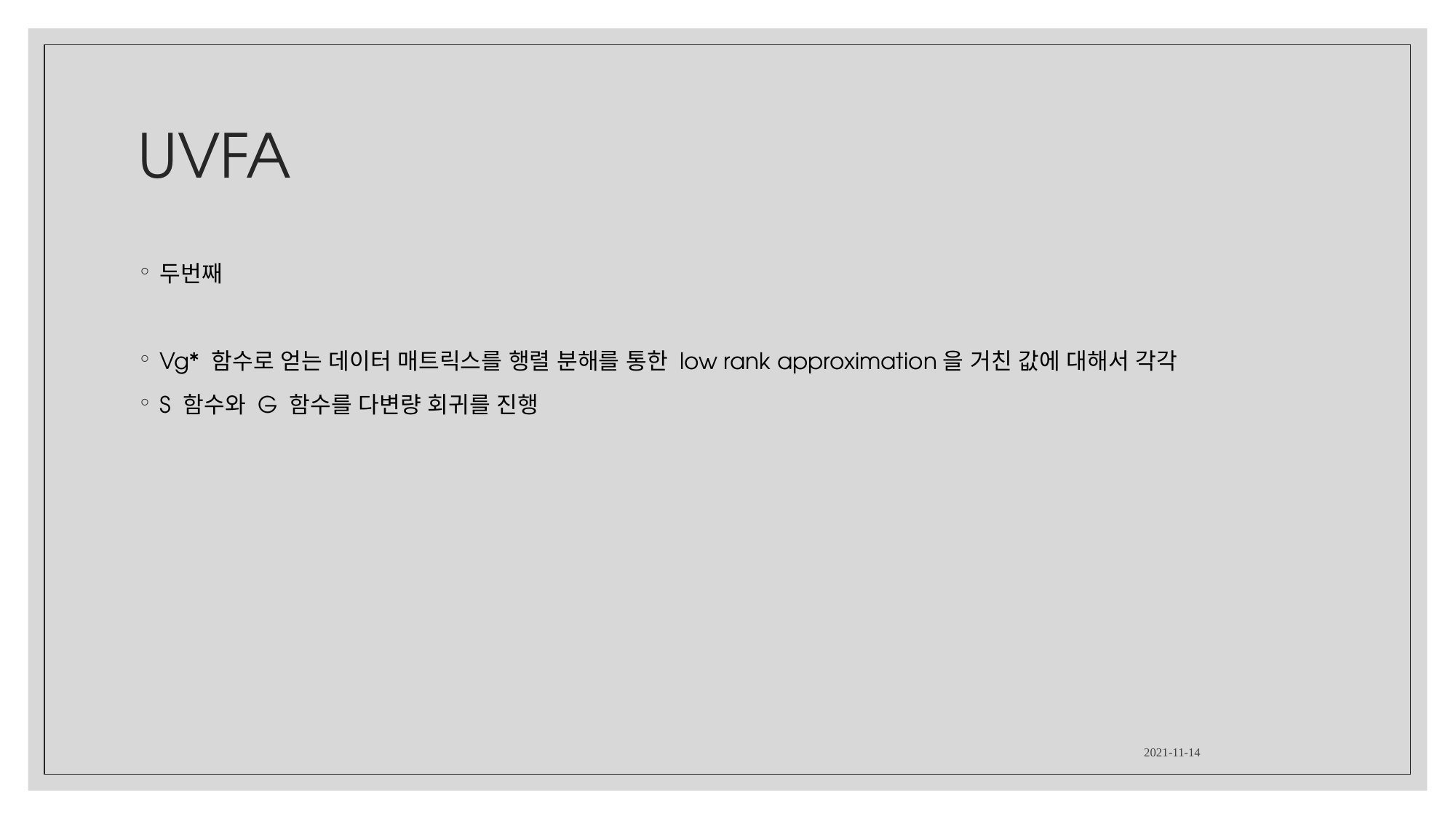

# UVFA
두번째

Vg* 함수로 얻는 데이터 매트릭스를 행렬 분해를 통한 low rank approximation을 거친 값에 대해서 각각
S 함수와 G 함수를 다변량 회귀를 진행
2021-11-14